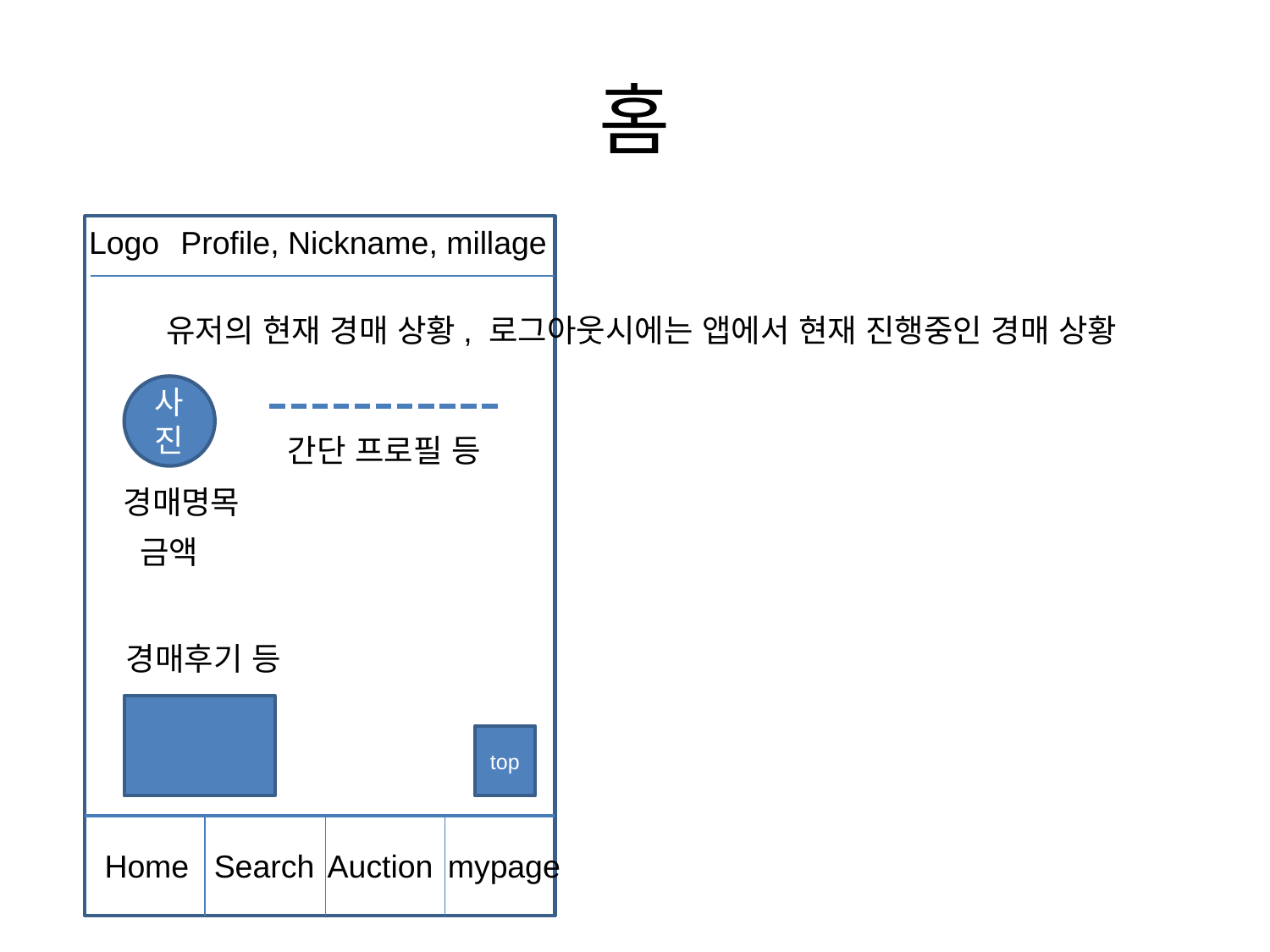

# 홈
Logo

Profile, Nickname, millage
유저의 현재 경매 상황, 로그아웃시에는 앱에서 현재 진행중인 경매 상황
사진
간단 프로필 등
경매명목
금액
경매후기 등

top
Home
Search
Auction
mypage